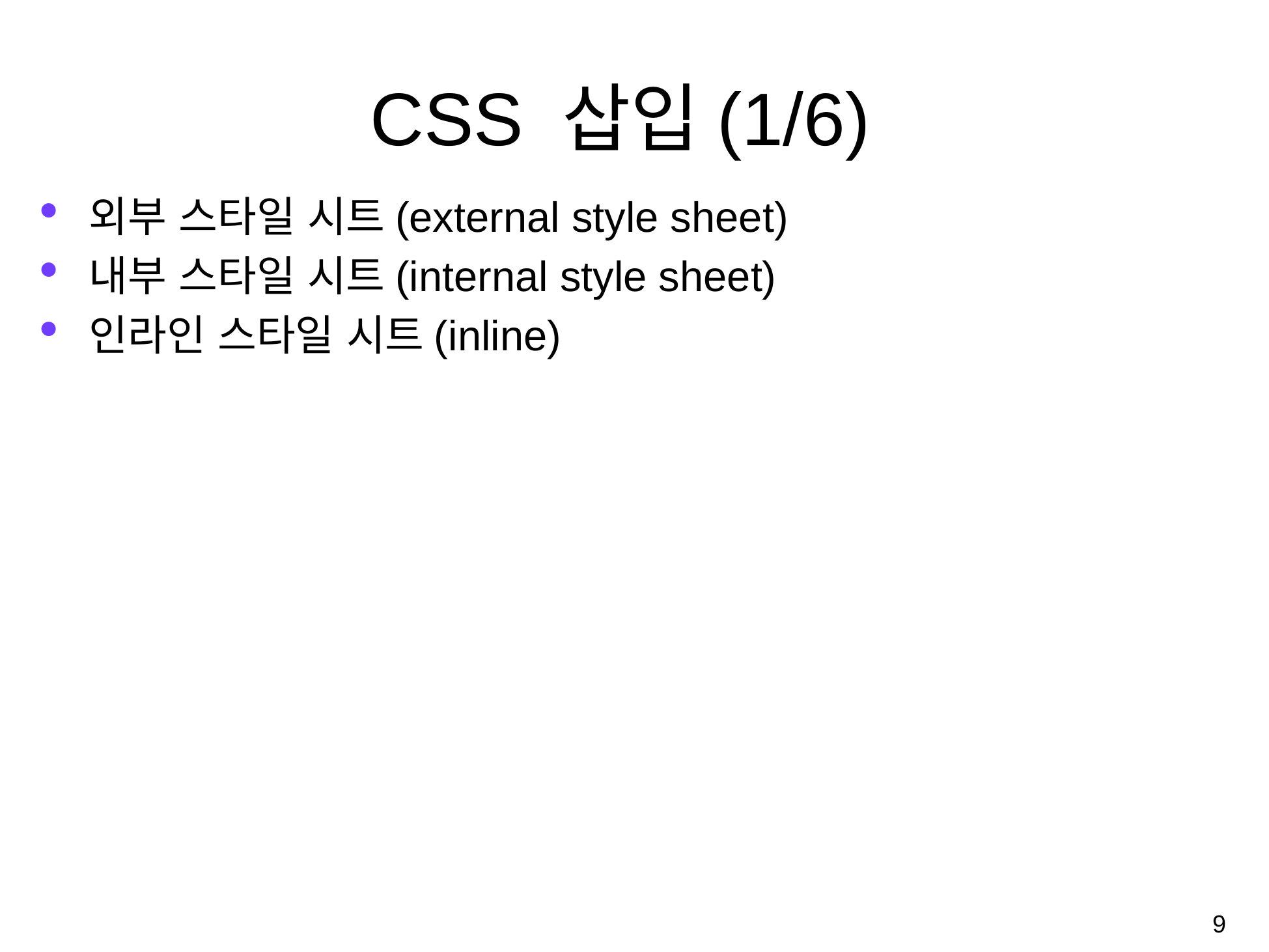

# CSS 삽입(1/6)
외부 스타일 시트(external style sheet)
내부 스타일 시트(internal style sheet)
인라인 스타일 시트(inline)
9